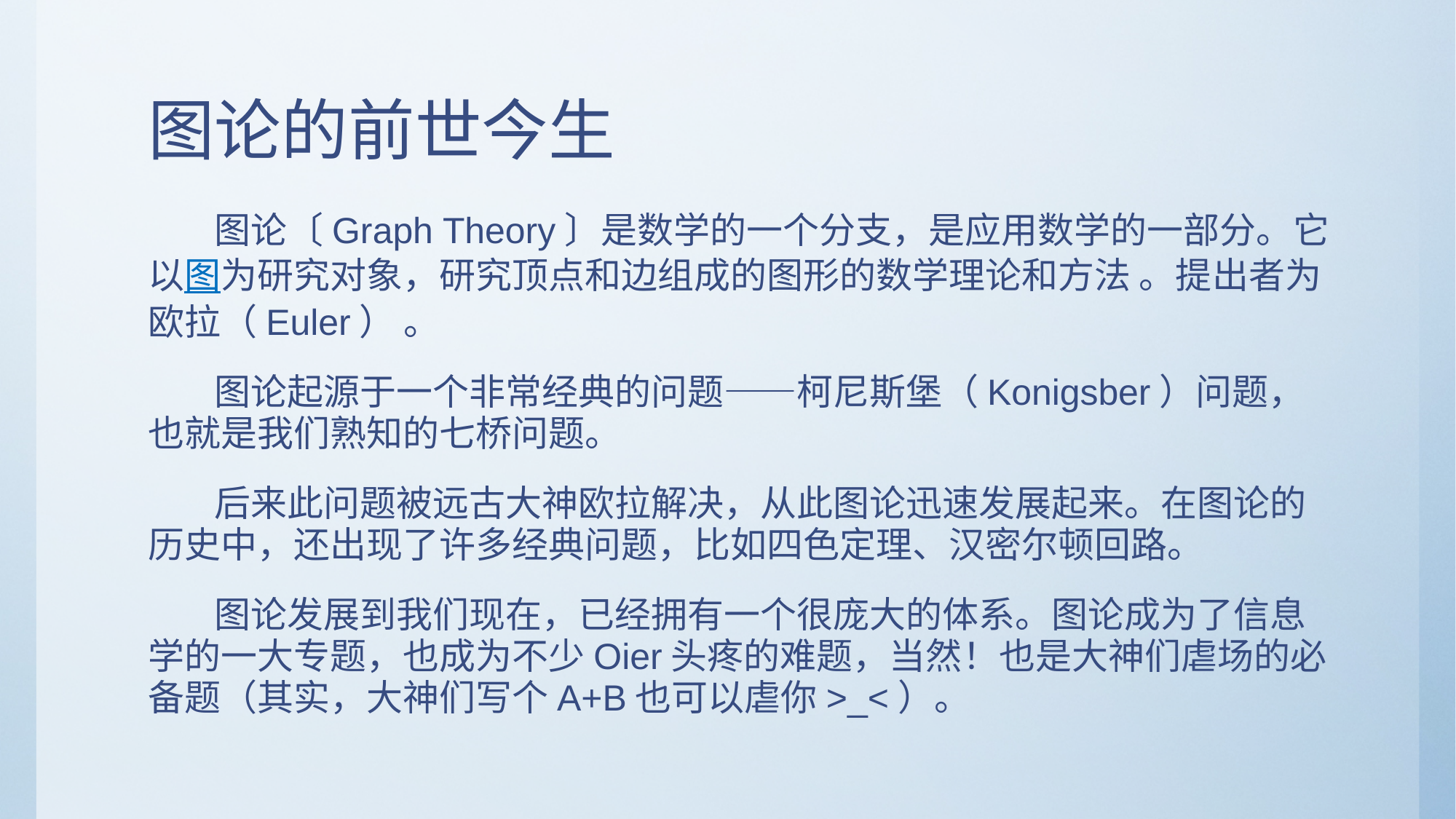

# 图论的前世今生
       图论〔Graph Theory〕是数学的一个分支，是应用数学的一部分。它以图为研究对象，研究顶点和边组成的图形的数学理论和方法 。提出者为欧拉（Euler） 。
       图论起源于一个非常经典的问题——柯尼斯堡（Konigsber）问题，也就是我们熟知的七桥问题。
       后来此问题被远古大神欧拉解决，从此图论迅速发展起来。在图论的历史中，还出现了许多经典问题，比如四色定理、汉密尔顿回路。
       图论发展到我们现在，已经拥有一个很庞大的体系。图论成为了信息学的一大专题，也成为不少Oier头疼的难题，当然！也是大神们虐场的必备题（其实，大神们写个A+B也可以虐你>_<）。